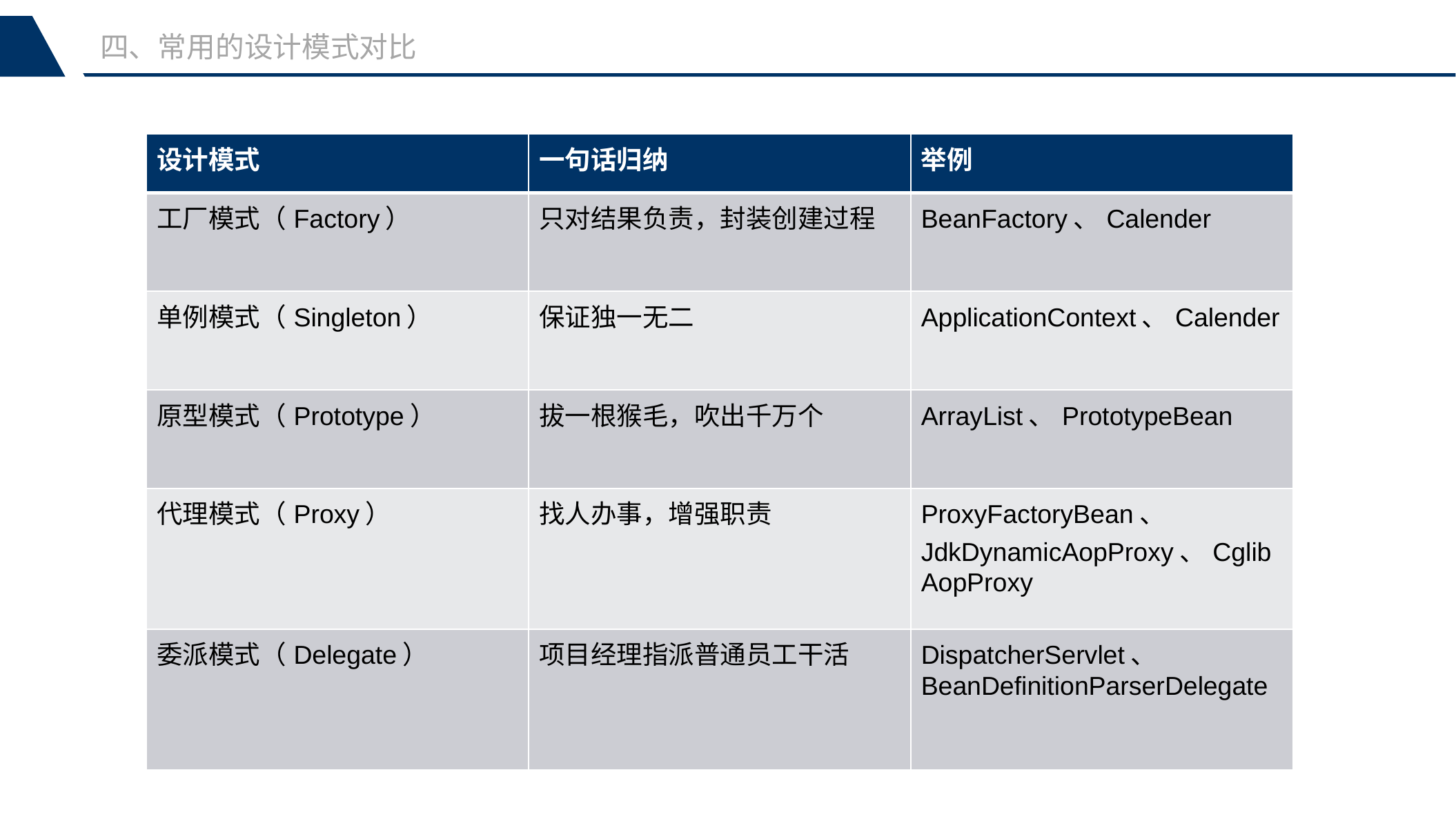

四、常用的设计模式对比

| 设计模式 | 一句话归纳 | 举例 |
| --- | --- | --- |
| 工厂模式（Factory） | 只对结果负责，封装创建过程 | BeanFactory、Calender |
| 单例模式（Singleton） | 保证独一无二 | ApplicationContext、Calender |
| 原型模式（Prototype） | 拔一根猴毛，吹出千万个 | ArrayList、PrototypeBean |
| 代理模式（Proxy） | 找人办事，增强职责 | ProxyFactoryBean、 JdkDynamicAopProxy、CglibAopProxy |
| 委派模式（Delegate） | 项目经理指派普通员工干活 | DispatcherServlet、 BeanDefinitionParserDelegate |